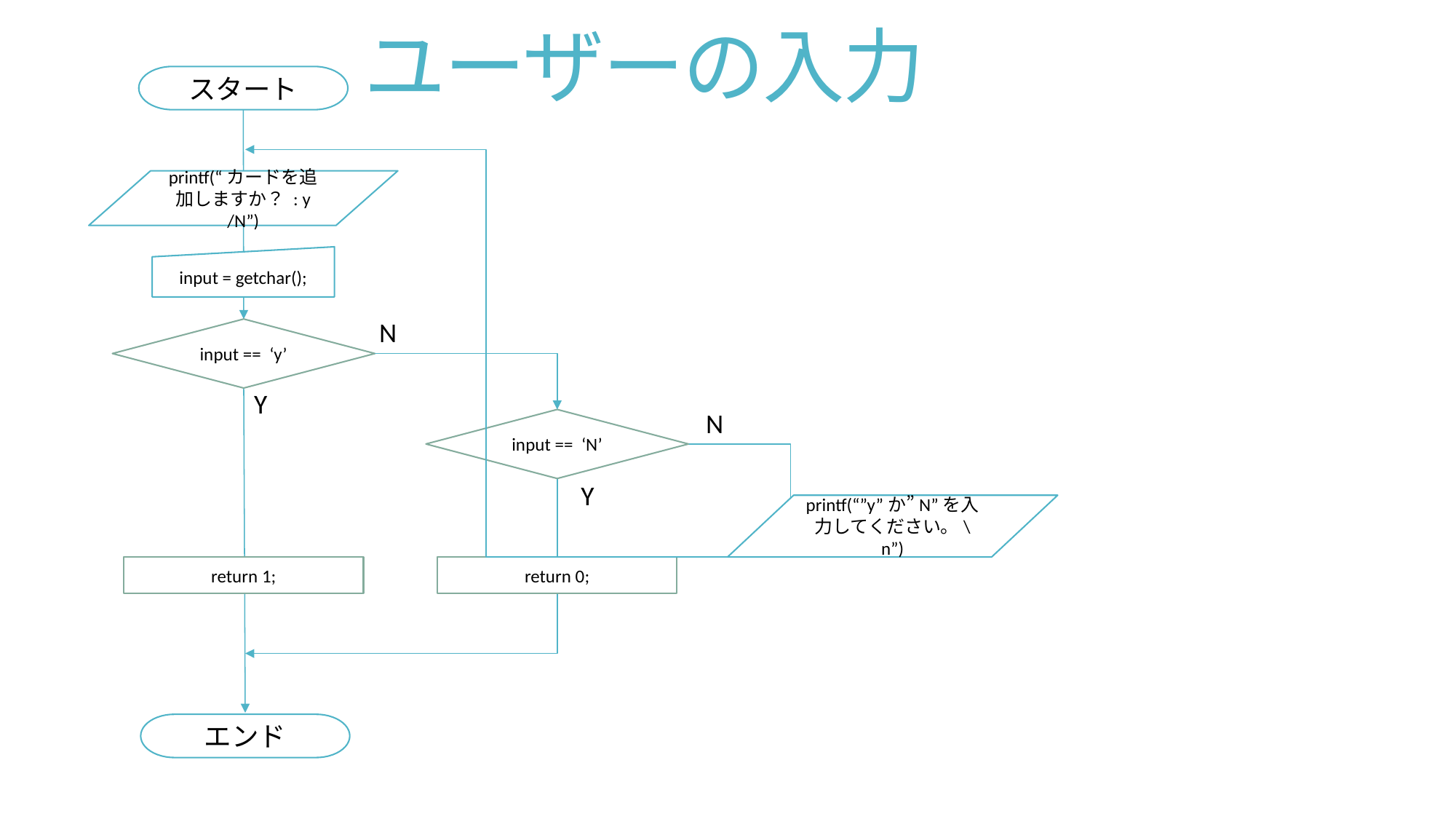

ユーザーの入力
スタート
printf(“カードを追加しますか？ : y /N”)
input = getchar();
N
input ==  ‘y’
Y
N
input ==  ‘N’
Y
printf(“”y”か”N”を入力してください。\n”)
return 1;
return 0;
エンド